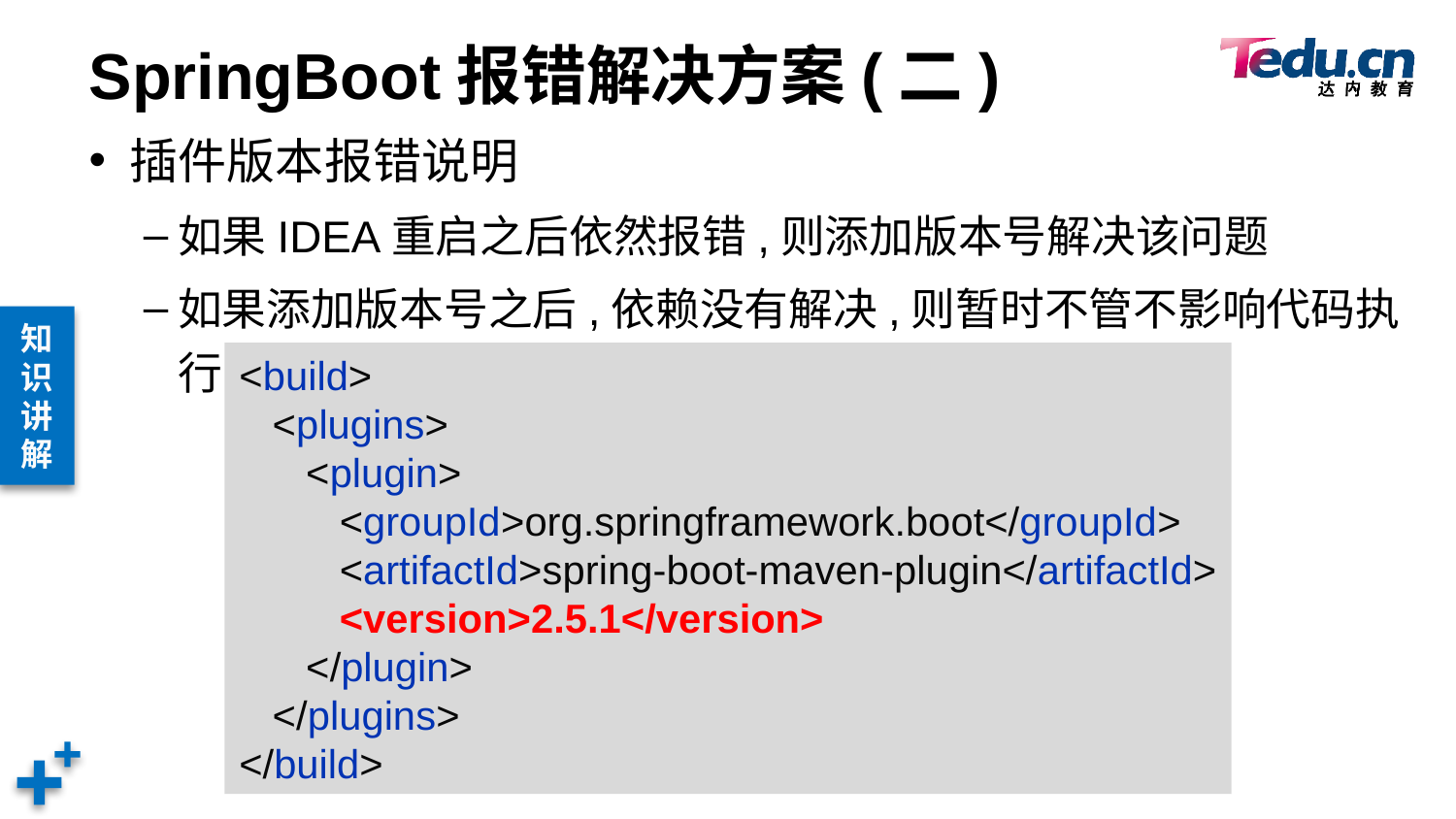

# SpringBoot报错解决方案(二)
插件版本报错说明
如果IDEA重启之后依然报错,则添加版本号解决该问题
如果添加版本号之后,依赖没有解决,则暂时不管不影响代码执行
<build>
   <plugins>
      <plugin>
         <groupId>org.springframework.boot</groupId>
         <artifactId>spring-boot-maven-plugin</artifactId>
         <version>2.5.1</version>
      </plugin>
   </plugins>
</build>